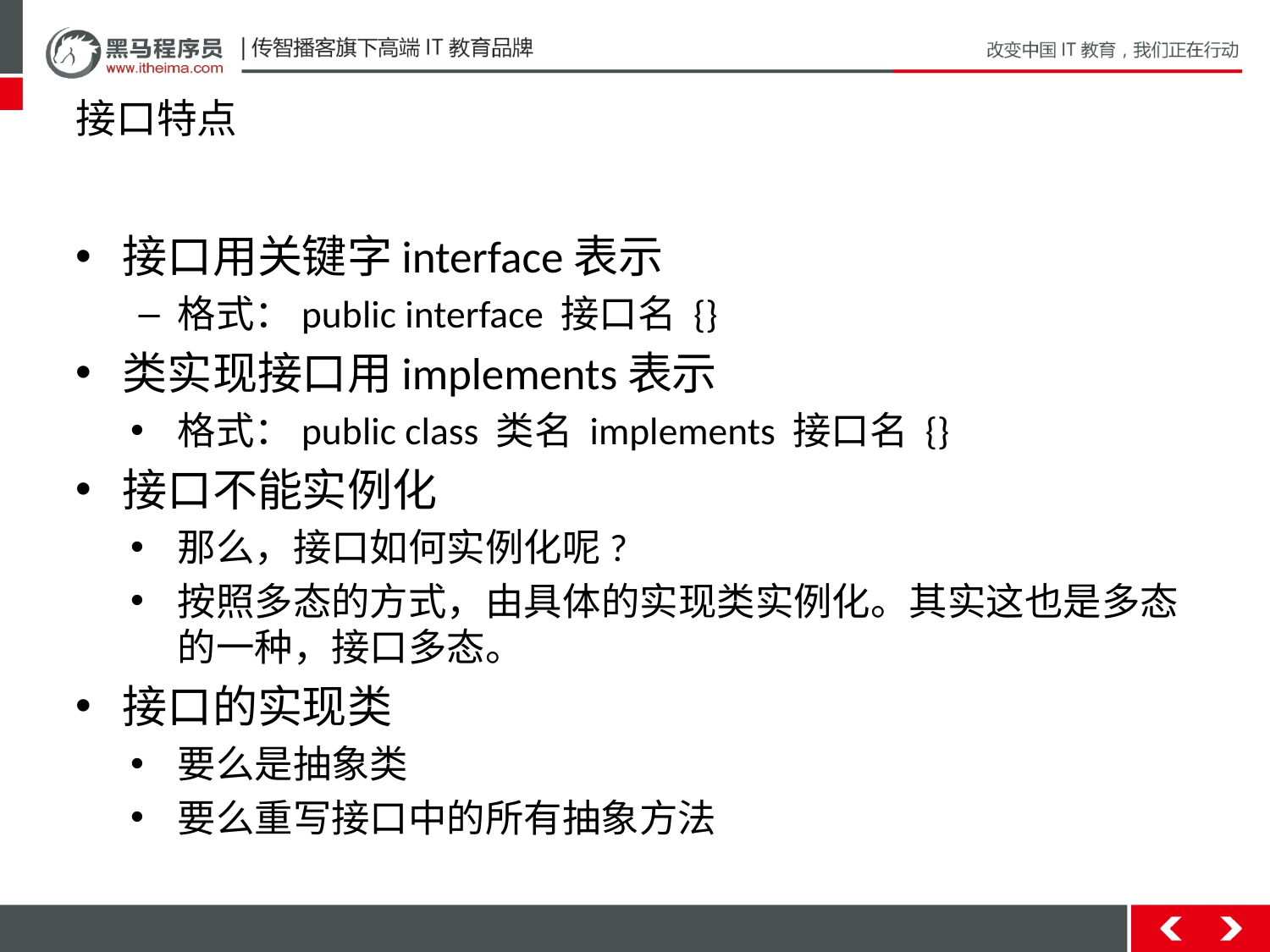

# 接口特点
接口用关键字interface表示
格式：public interface 接口名 {}
类实现接口用implements表示
格式：public class 类名 implements 接口名 {}
接口不能实例化
那么，接口如何实例化呢?
按照多态的方式，由具体的实现类实例化。其实这也是多态的一种，接口多态。
接口的实现类
要么是抽象类
要么重写接口中的所有抽象方法